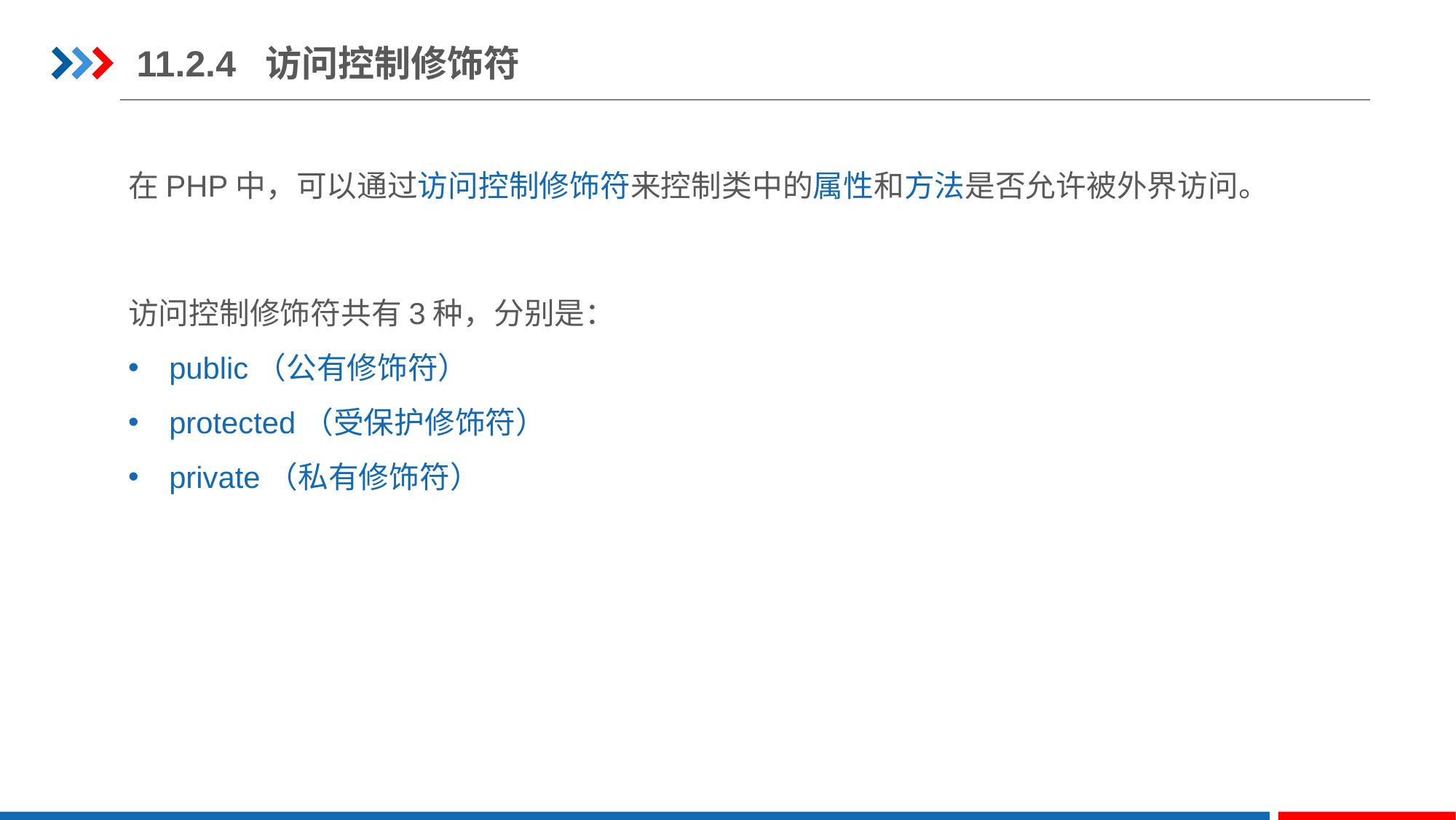

11.2.4  访问控制修饰符
在PHP中，可以通过访问控制修饰符来控制类中的属性和方法是否允许被外界访问。

访问控制修饰符共有3种，分别是：
public（公有修饰符）
protected（受保护修饰符）
private（私有修饰符）